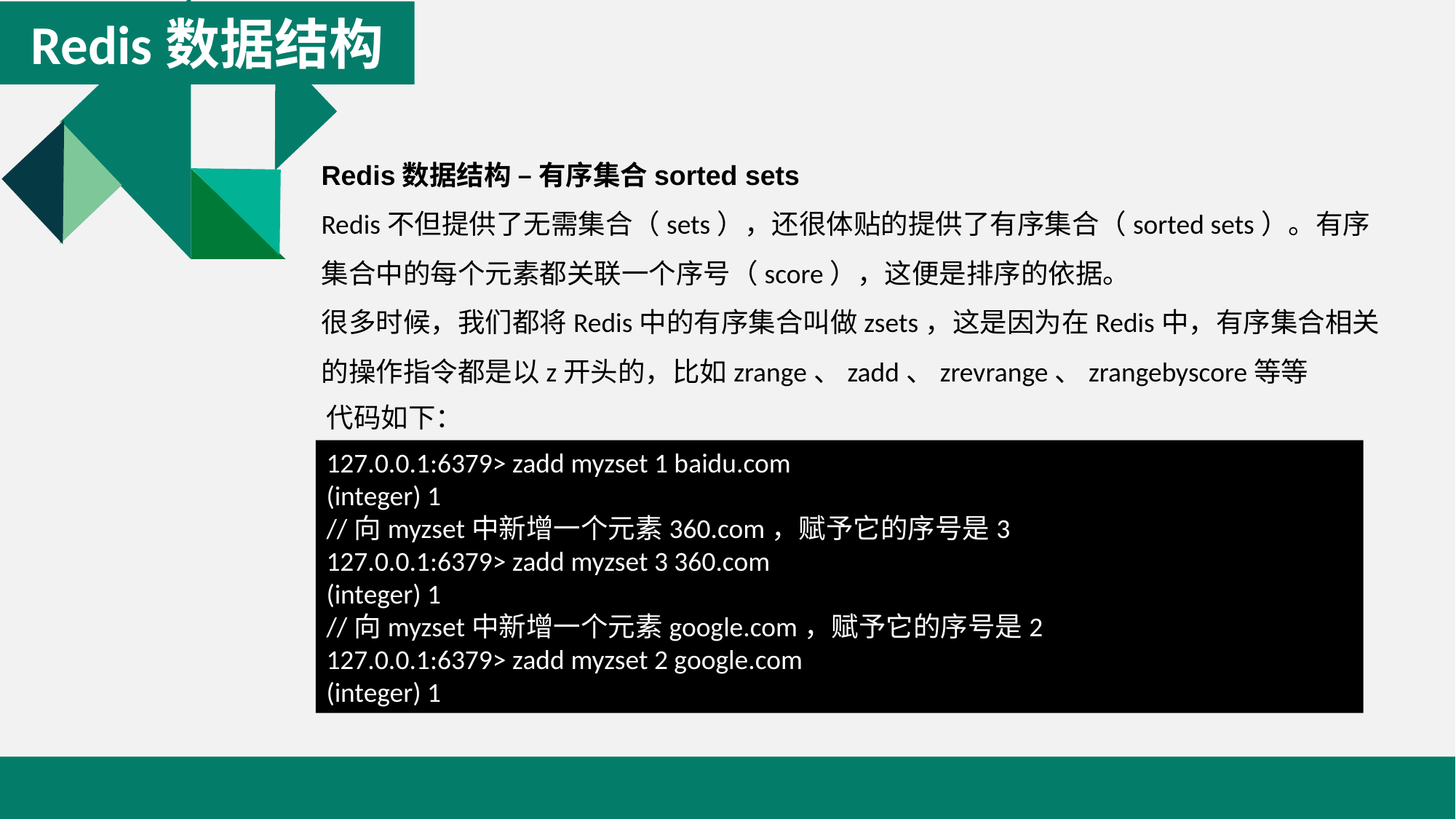

Redis数据结构
Redis数据结构 – 有序集合sorted sets
Redis不但提供了无需集合（sets），还很体贴的提供了有序集合（sorted sets）。有序集合中的每个元素都关联一个序号（score），这便是排序的依据。
很多时候，我们都将Redis中的有序集合叫做zsets，这是因为在Redis中，有序集合相关的操作指令都是以z开头的，比如zrange、zadd、zrevrange、zrangebyscore等等
代码如下：
127.0.0.1:6379> zadd myzset 1 baidu.com
(integer) 1
//向myzset中新增一个元素360.com，赋予它的序号是3
127.0.0.1:6379> zadd myzset 3 360.com
(integer) 1
//向myzset中新增一个元素google.com，赋予它的序号是2
127.0.0.1:6379> zadd myzset 2 google.com
(integer) 1